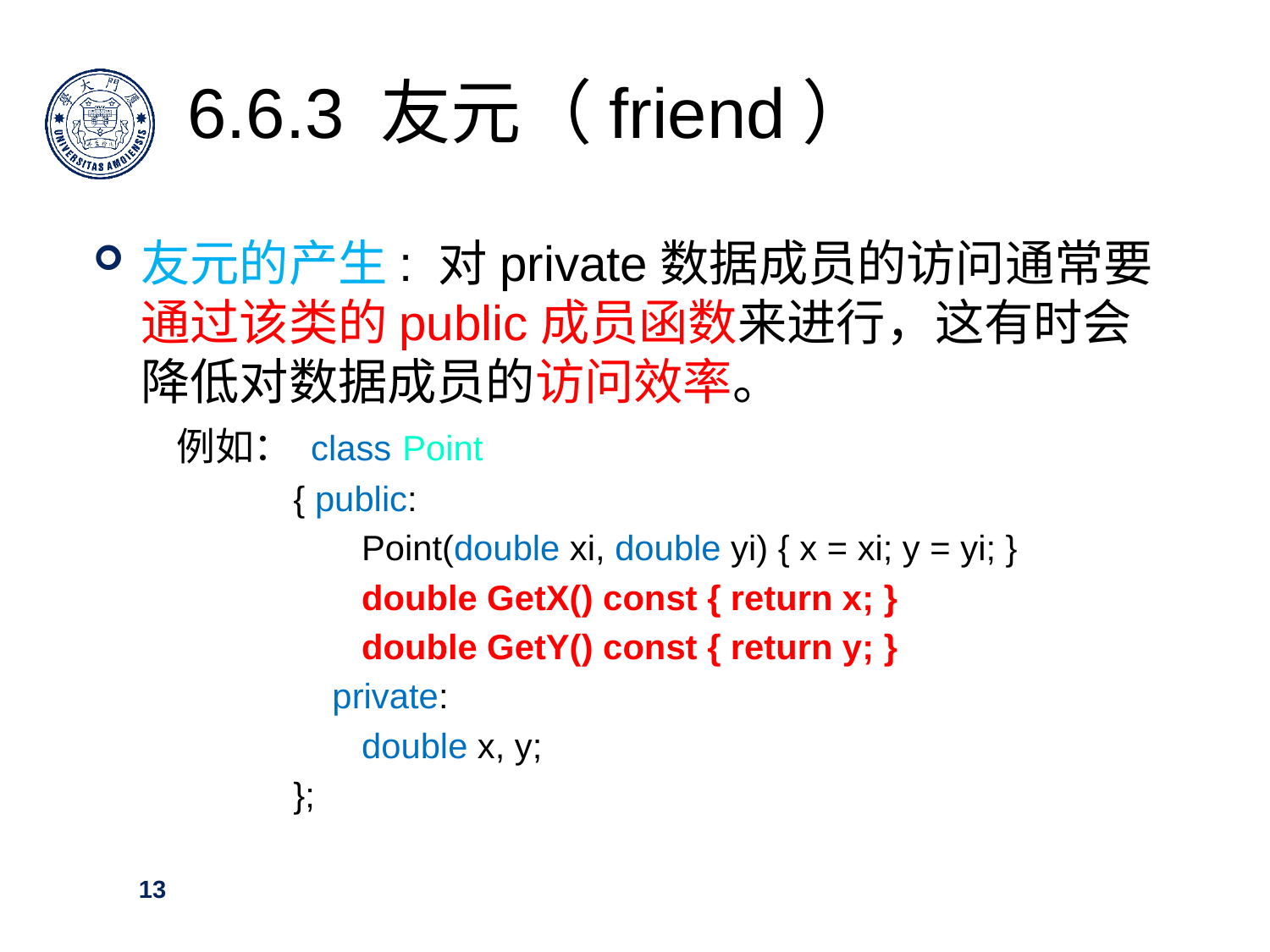

6.6.3 友元（friend）
友元的产生: 对private数据成员的访问通常要通过该类的public成员函数来进行，这有时会降低对数据成员的访问效率。
    例如： class Point
           { public:
                  Point(double xi, double yi) { x = xi; y = yi; }
                  double GetX() const { return x; }
                  double GetY() const { return y; }
               private:
                  double x, y;
           };
13